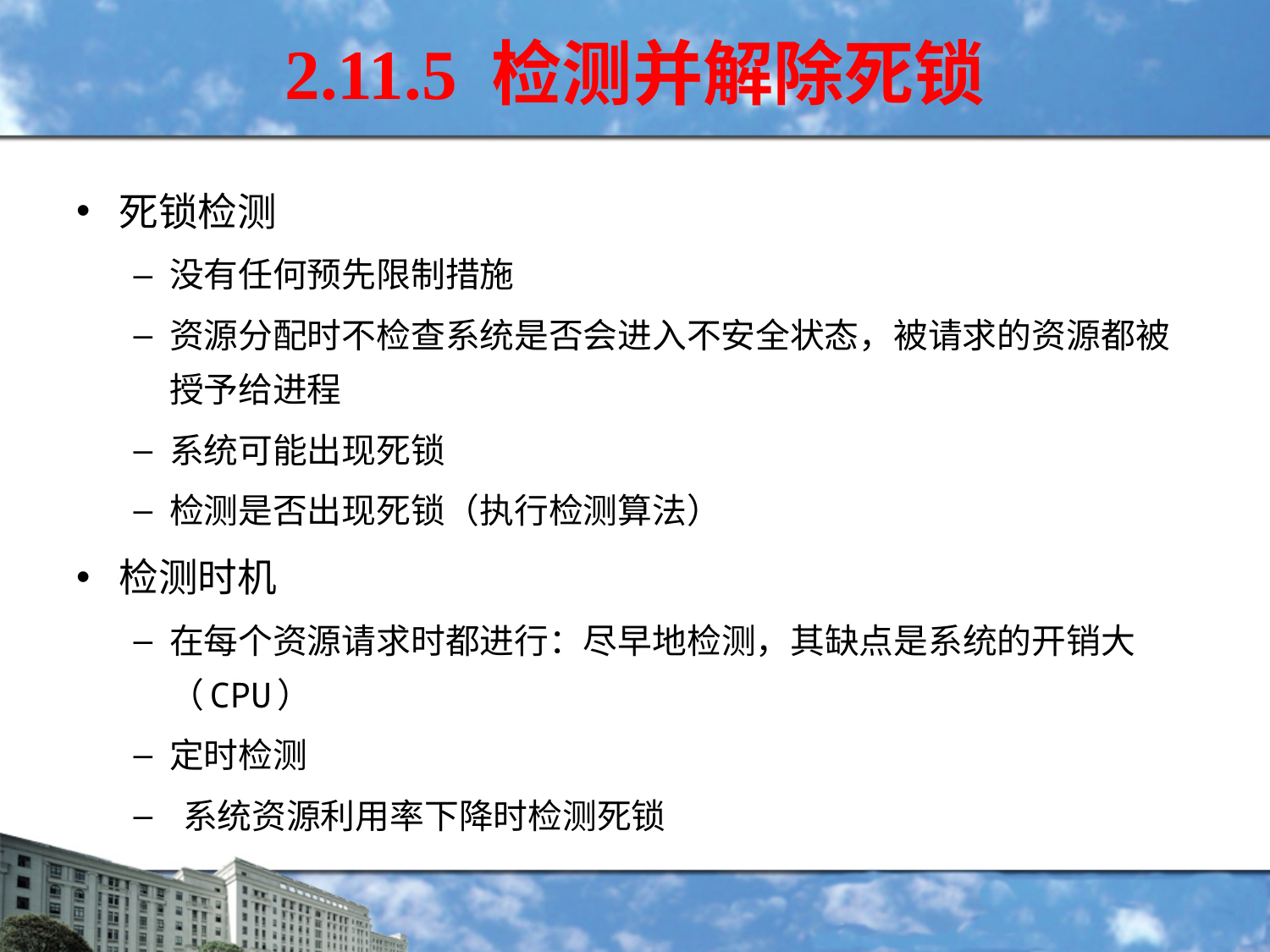

2.11.5 检测并解除死锁
死锁检测
没有任何预先限制措施
资源分配时不检查系统是否会进入不安全状态，被请求的资源都被授予给进程
系统可能出现死锁
检测是否出现死锁（执行检测算法）
检测时机
在每个资源请求时都进行：尽早地检测，其缺点是系统的开销大（CPU）
定时检测
 系统资源利用率下降时检测死锁